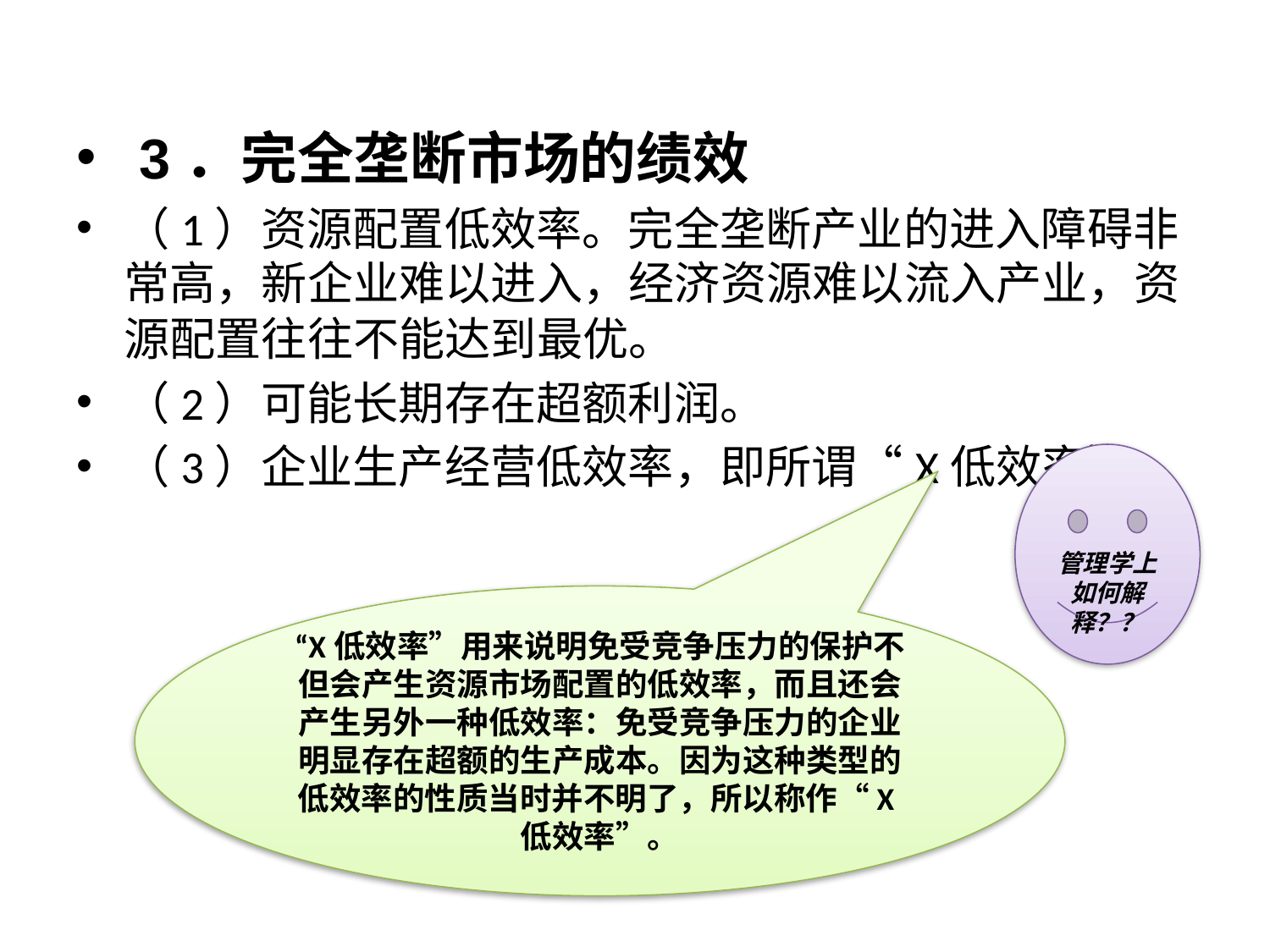

#
 3．完全垄断市场的绩效
（1）资源配置低效率。完全垄断产业的进入障碍非常高，新企业难以进入，经济资源难以流入产业，资源配置往往不能达到最优。
（2）可能长期存在超额利润。
（3）企业生产经营低效率，即所谓“X低效率”。

管理学上如何解释？？
“X低效率”用来说明免受竞争压力的保护不但会产生资源市场配置的低效率，而且还会产生另外一种低效率：免受竞争压力的企业明显存在超额的生产成本。因为这种类型的低效率的性质当时并不明了，所以称作“X低效率”。